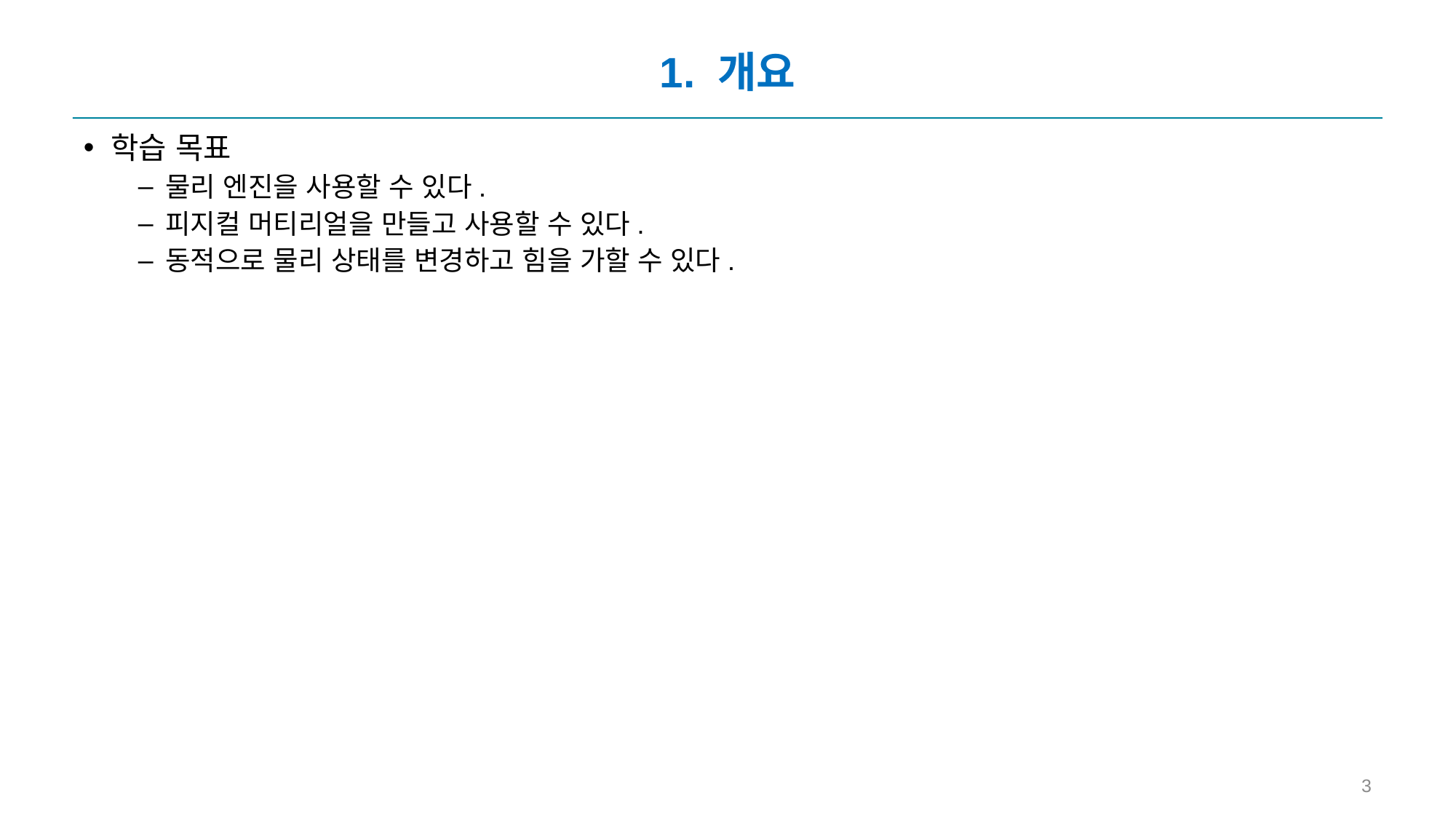

# 1. 개요
학습 목표
물리 엔진을 사용할 수 있다.
피지컬 머티리얼을 만들고 사용할 수 있다.
동적으로 물리 상태를 변경하고 힘을 가할 수 있다.

3